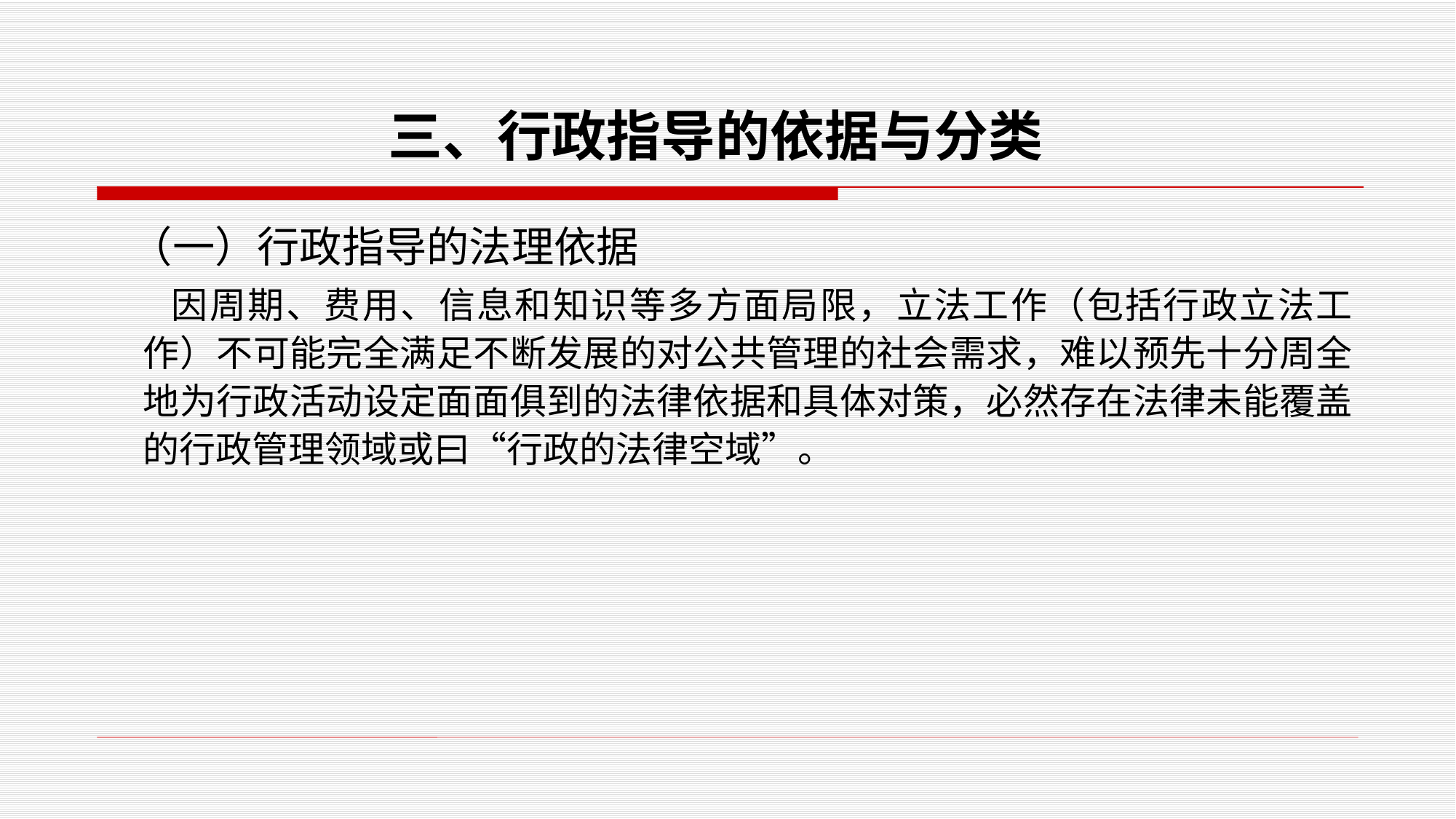

#
三、行政指导的依据与分类
  （一）行政指导的法理依据
      因周期、费用、信息和知识等多方面局限，立法工作（包括行政立法工作）不可能完全满足不断发展的对公共管理的社会需求，难以预先十分周全地为行政活动设定面面俱到的法律依据和具体对策，必然存在法律未能覆盖的行政管理领域或曰“行政的法律空域”。